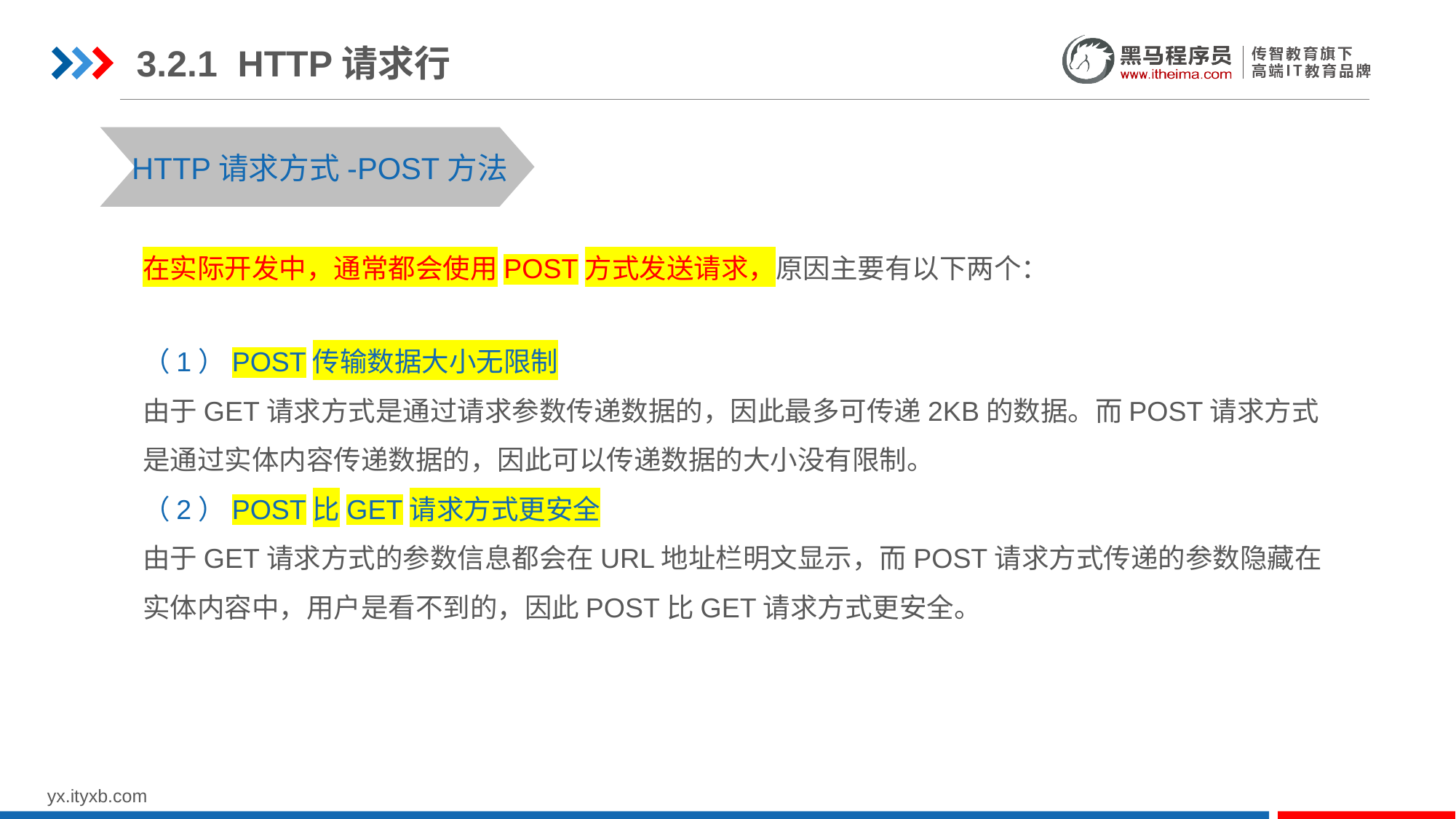

3.2.1  HTTP请求行

HTTP请求方式-POST方法
在实际开发中，通常都会使用POST方式发送请求，原因主要有以下两个：

（1）POST传输数据大小无限制
由于GET请求方式是通过请求参数传递数据的，因此最多可传递2KB的数据。而POST请求方式是通过实体内容传递数据的，因此可以传递数据的大小没有限制。
（2）POST比GET请求方式更安全
由于GET请求方式的参数信息都会在URL地址栏明文显示，而POST请求方式传递的参数隐藏在实体内容中，用户是看不到的，因此POST比GET请求方式更安全。